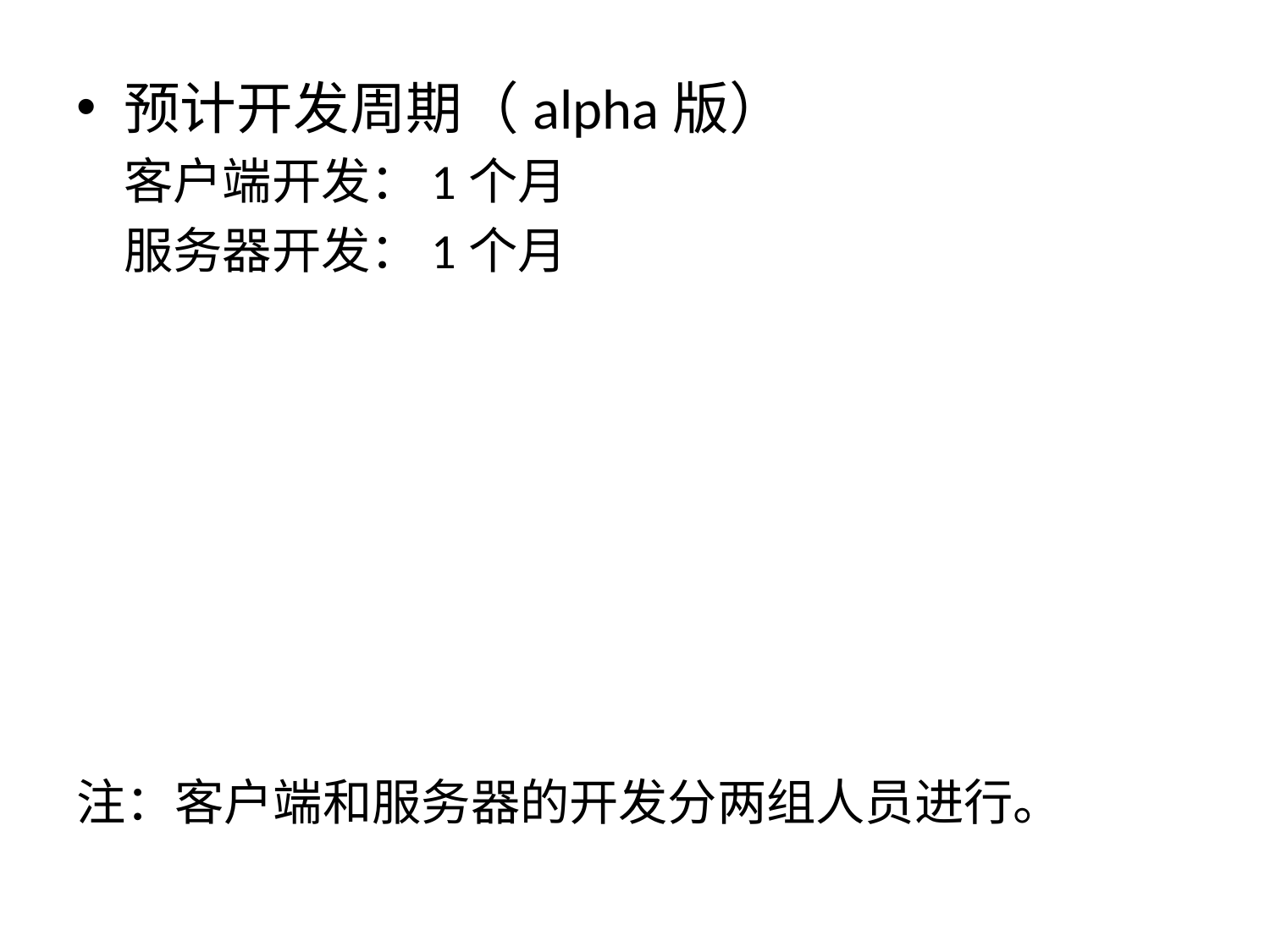

预计开发周期（alpha版）
	客户端开发：1个月
	服务器开发：1个月

注：客户端和服务器的开发分两组人员进行。